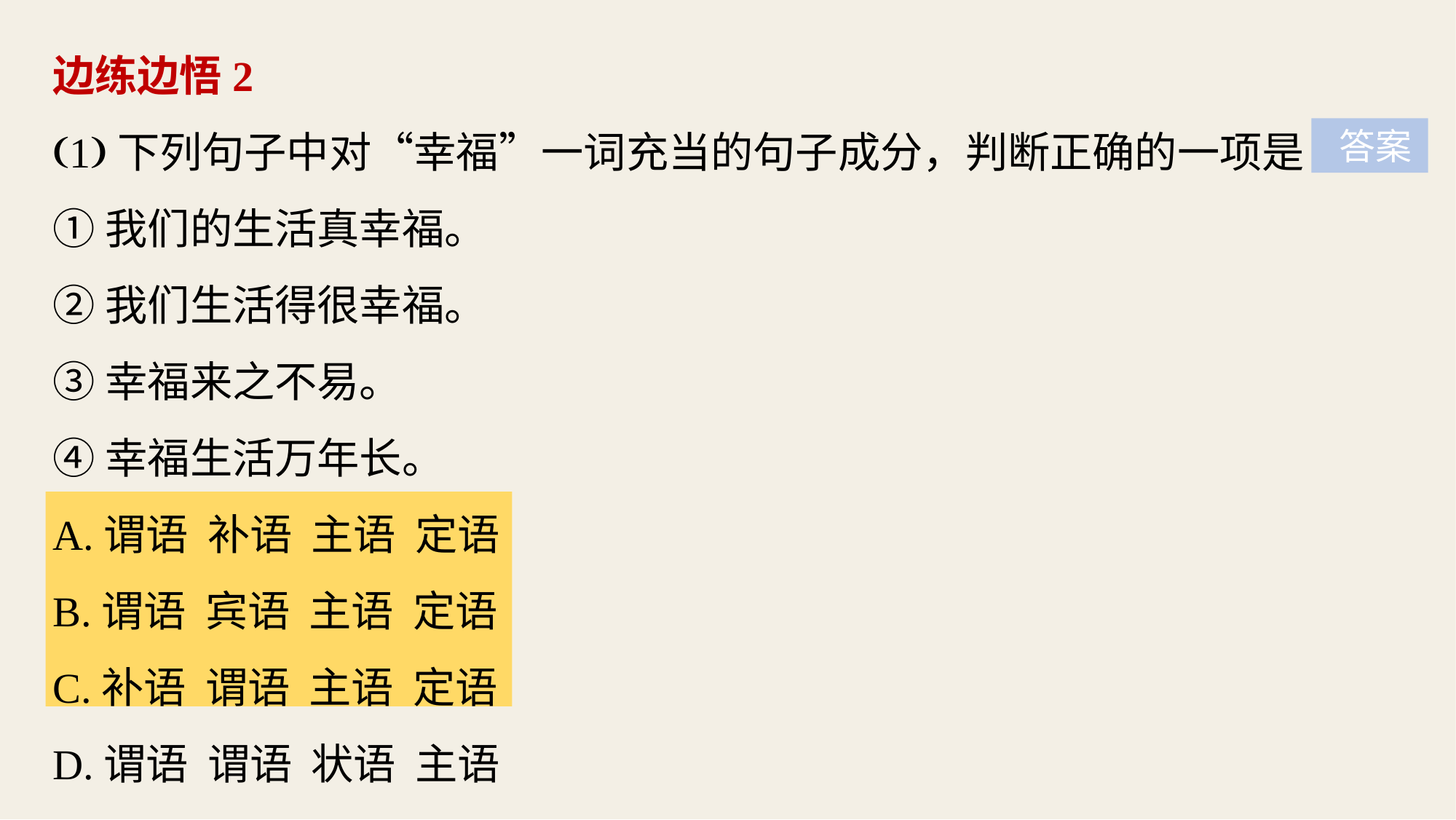

边练边悟2
(1)下列句子中对“幸福”一词充当的句子成分，判断正确的一项是
①我们的生活真幸福。
②我们生活得很幸福。
③幸福来之不易。
④幸福生活万年长。
A.谓语  补语  主语  定语
B.谓语  宾语  主语  定语
C.补语  谓语  主语  定语
D.谓语  谓语  状语  主语
 答案